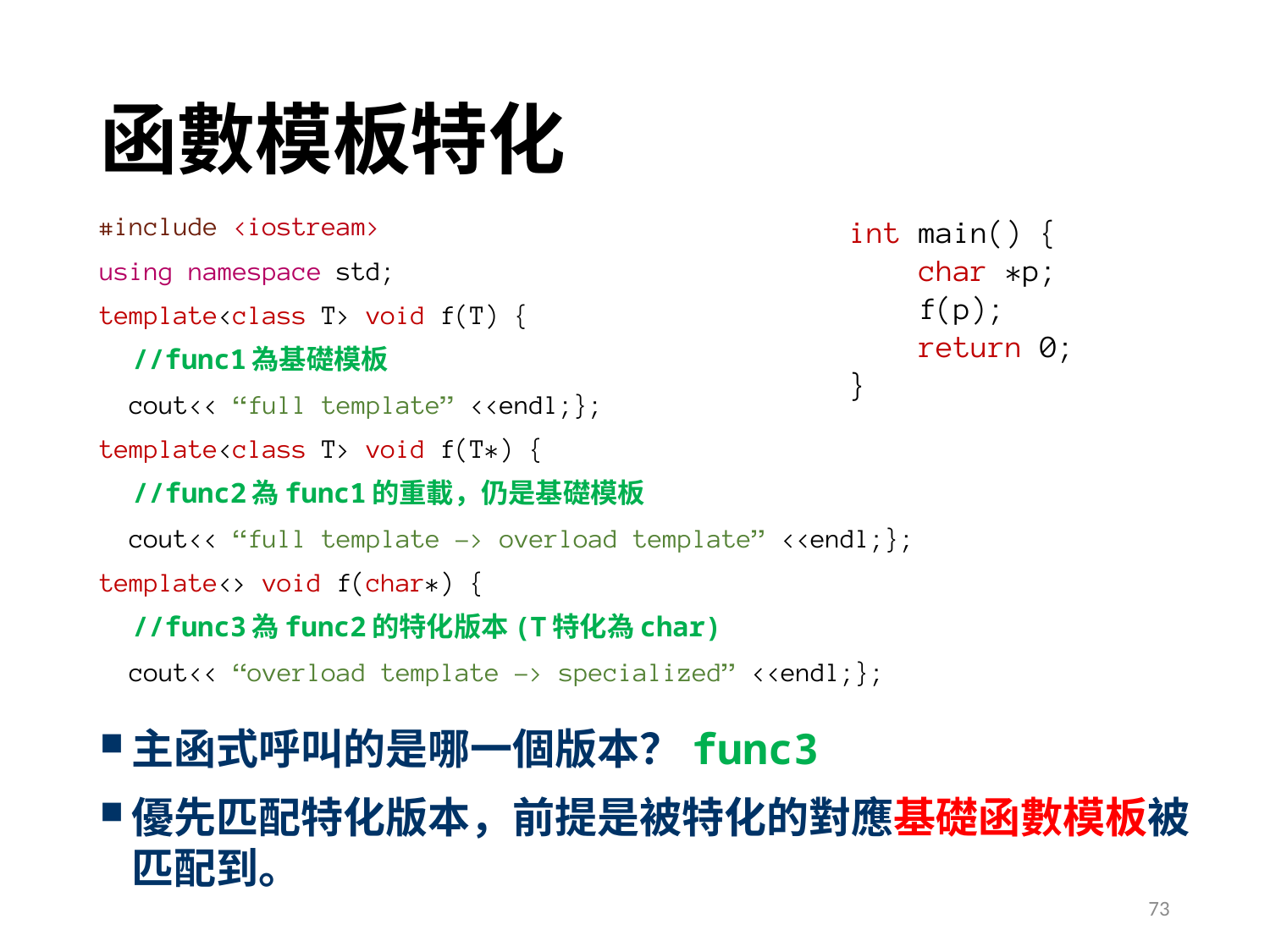

# 函數模板特化
#include <iostream>
using namespace std;
template<class T> void f(T) {
  //func1為基礎模板
  cout<< “full template” <<endl;};
template<class T> void f(T*) {
  //func2為func1的重載，仍是基礎模板
  cout<< “full template -> overload template” <<endl;};
template<> void f(char*) {
  //func3為func2的特化版本(T特化為char)
  cout<< “overload template -> specialized” <<endl;};
int main() {
    char *p;
    f(p);
    return 0;
}
主函式呼叫的是哪一個版本？func3
優先匹配特化版本，前提是被特化的對應基礎函數模板被匹配到。

73